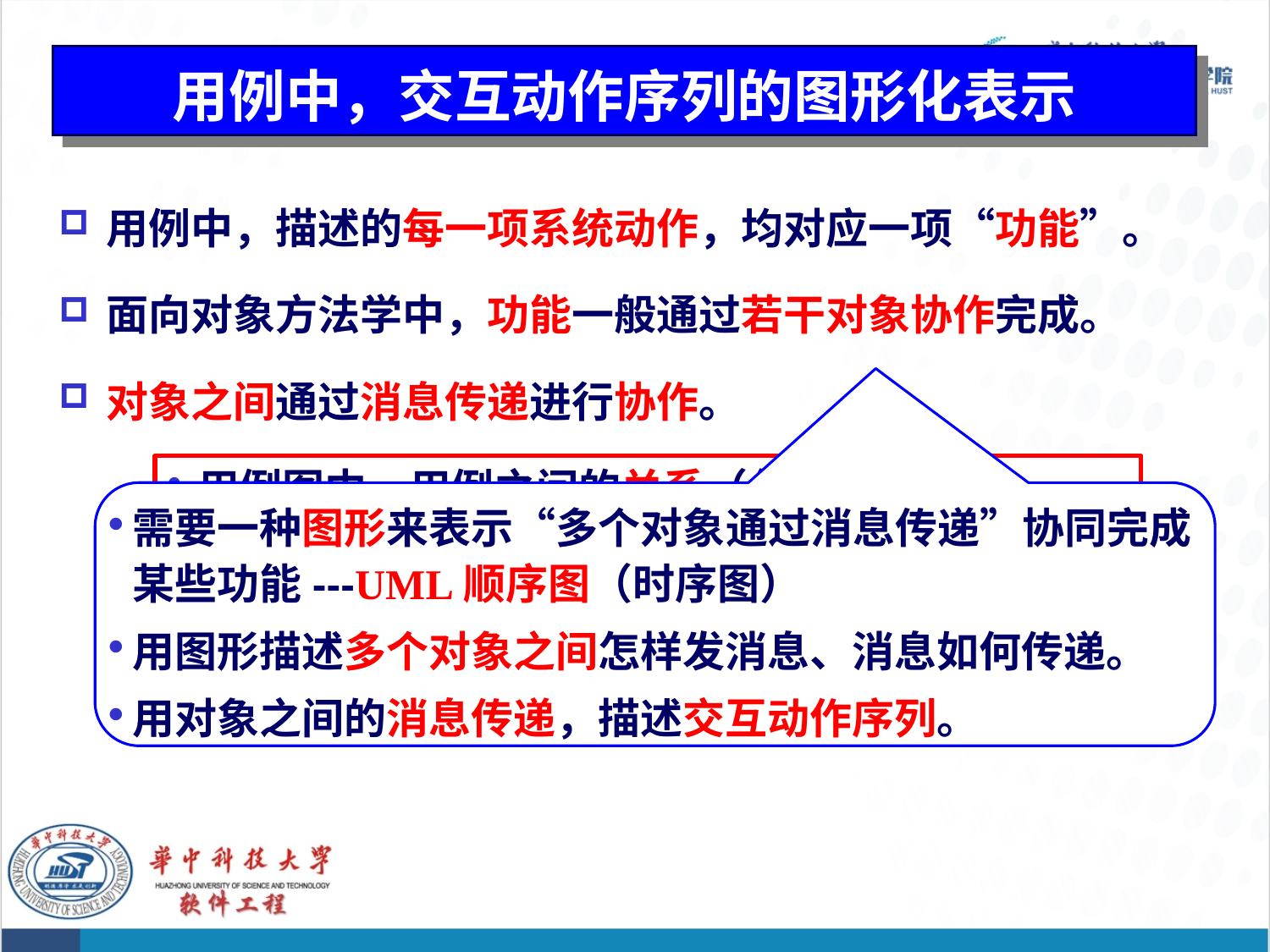

# 用例中，交互动作序列的图形化表示
用例中，描述的每一项系统动作，均对应一项“功能”。
面向对象方法学中，功能一般通过若干对象协作完成。
对象之间通过消息传递进行协作。
用例图中，用例之间的关系（包含、扩展）
用例中的一个个动作（通过一个序列，串在一起）
需要一种图形来表示“多个对象通过消息传递”协同完成某些功能---UML顺序图（时序图）
用图形描述多个对象之间怎样发消息、消息如何传递。
用对象之间的消息传递，描述交互动作序列。